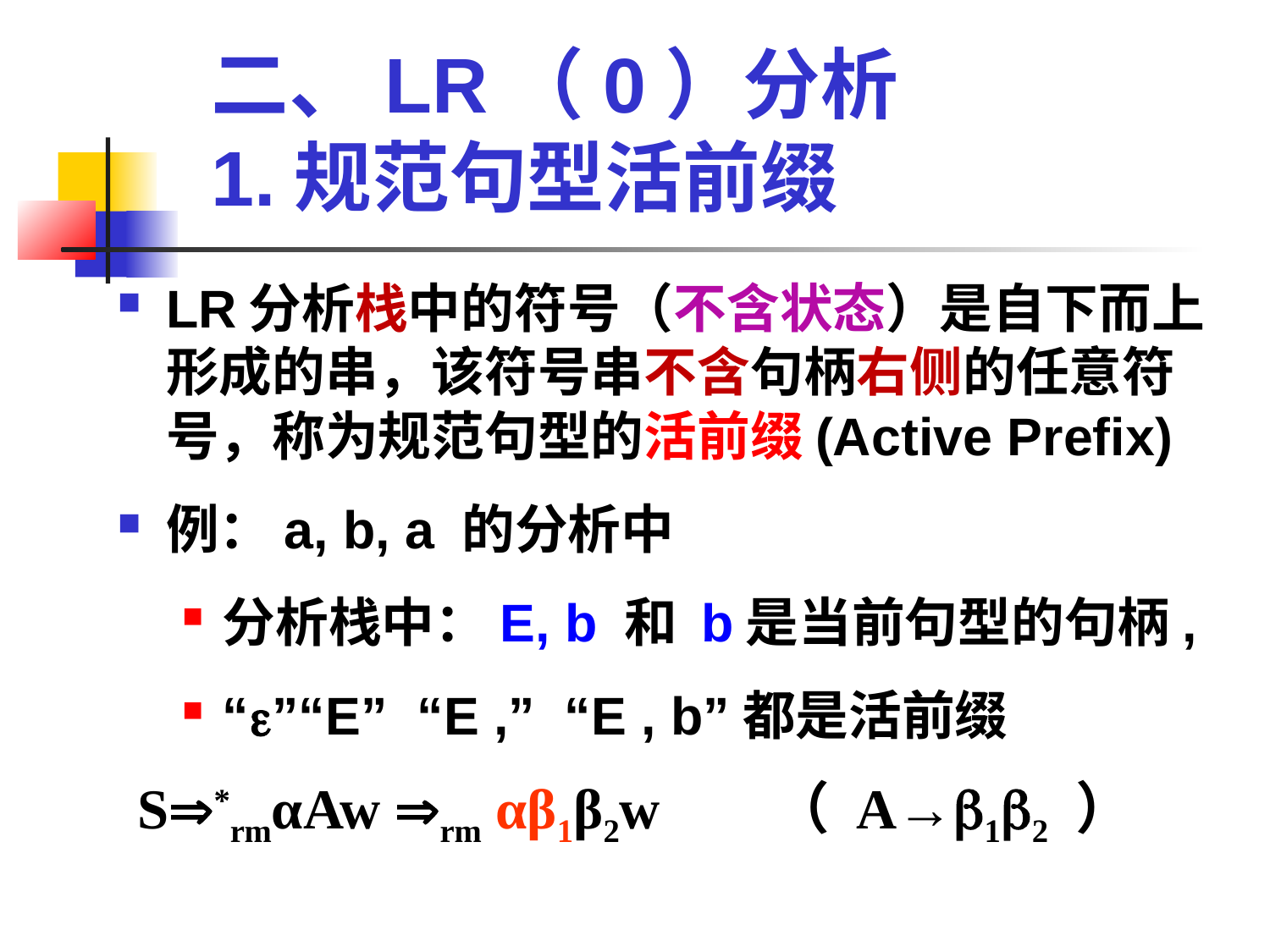

二、LR（0）分析
1.规范句型活前缀
LR分析栈中的符号（不含状态）是自下而上形成的串，该符号串不含句柄右侧的任意符号，称为规范句型的活前缀(Active Prefix)
例：a, b, a 的分析中
分析栈中：E, b 和 b是当前句型的句柄,
“ε”“E”  “E ,”  “E , b”都是活前缀
S⇒*rmαAw ⇒rm αβ1β2w       （ A→β1β2 ）